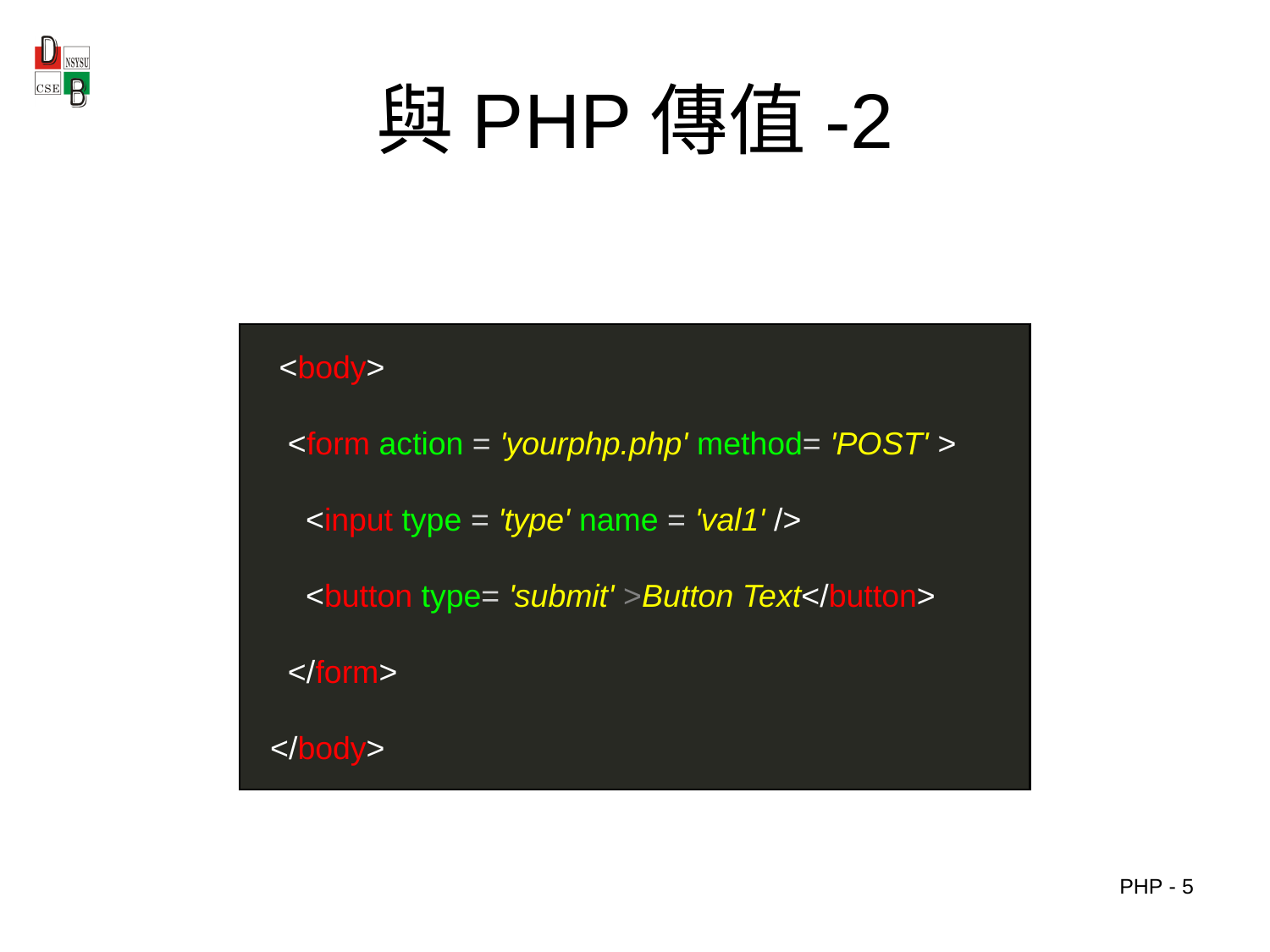

# 與PHP傳值-2

   <body>
    <form action = 'yourphp.php' method= 'POST' >

      <input type = 'type' name = 'val1' />

      <button type= 'submit' >Button Text</button>

    </form>

  </body>
PHP - 5